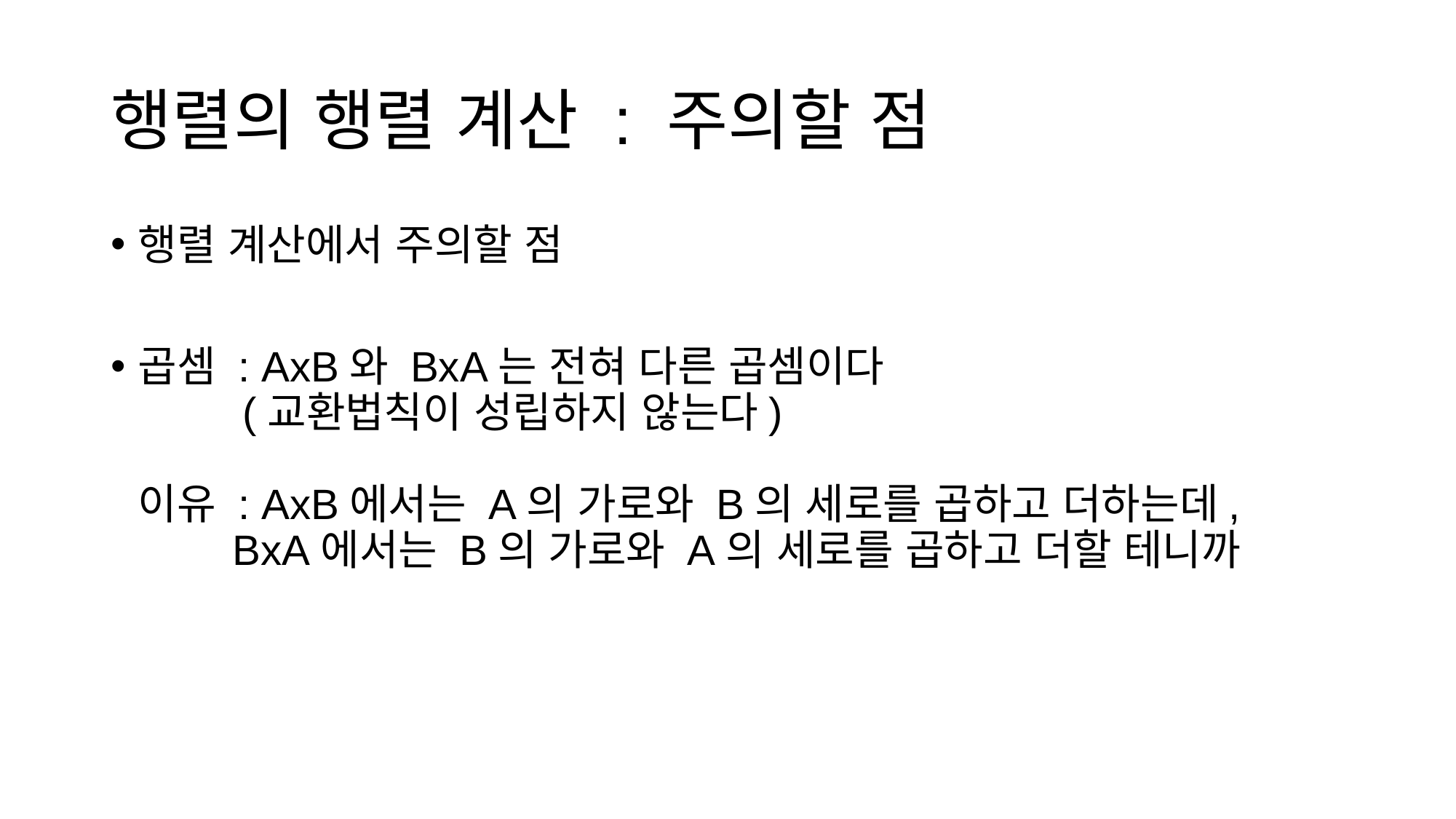

# 행렬의 행렬 계산 : 주의할 점
행렬 계산에서 주의할 점

곱셈 : AxB와 BxA는 전혀 다른 곱셈이다
        (교환법칙이 성립하지 않는다)
이유 : AxB에서는 A의 가로와 B의 세로를 곱하고 더하는데,
        BxA에서는 B의 가로와 A의 세로를 곱하고 더할 테니까